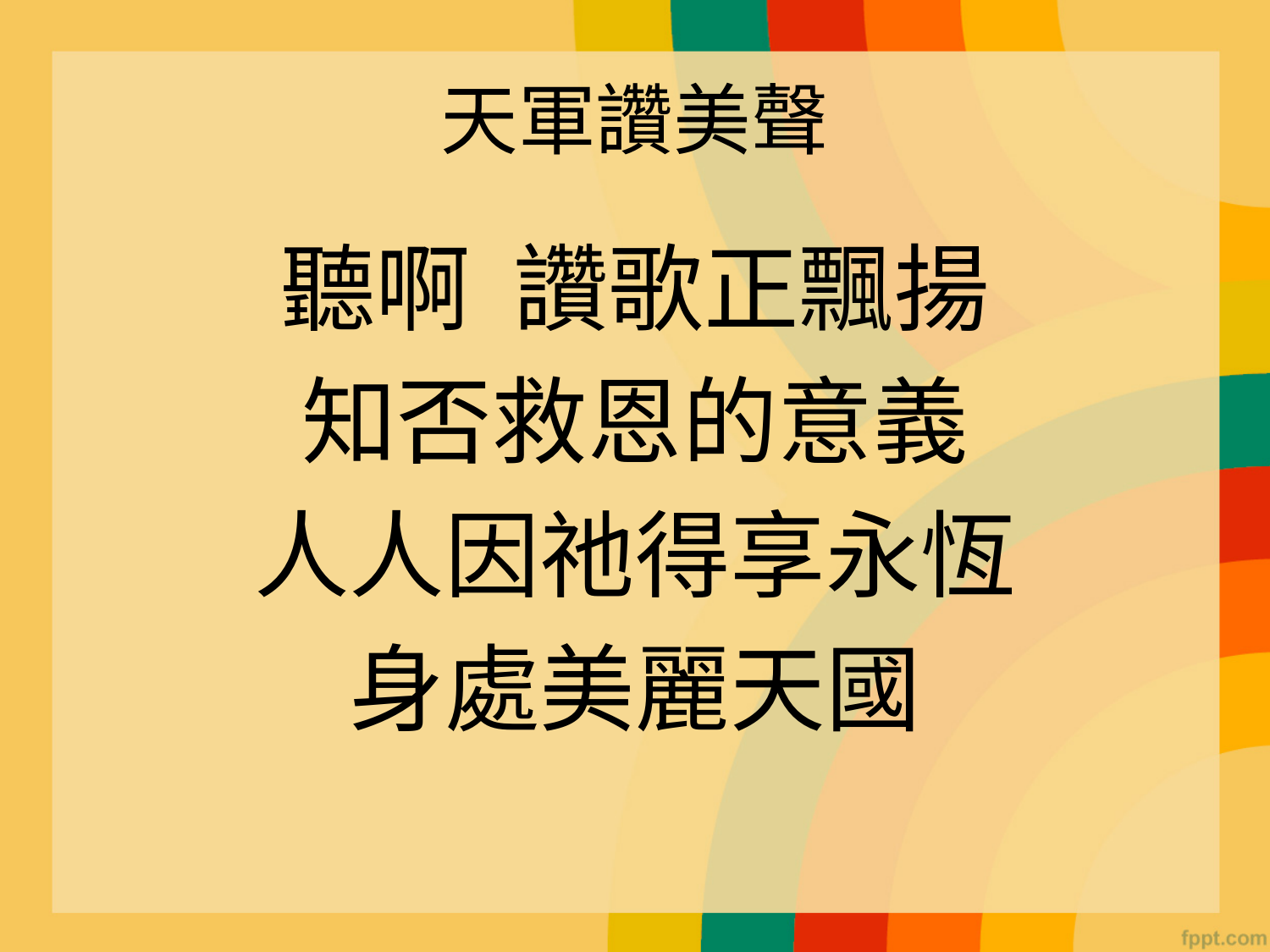

# 天軍讚美聲
聽啊  讚歌正飄揚
知否救恩的意義
人人因祂得享永恆
身處美麗天國